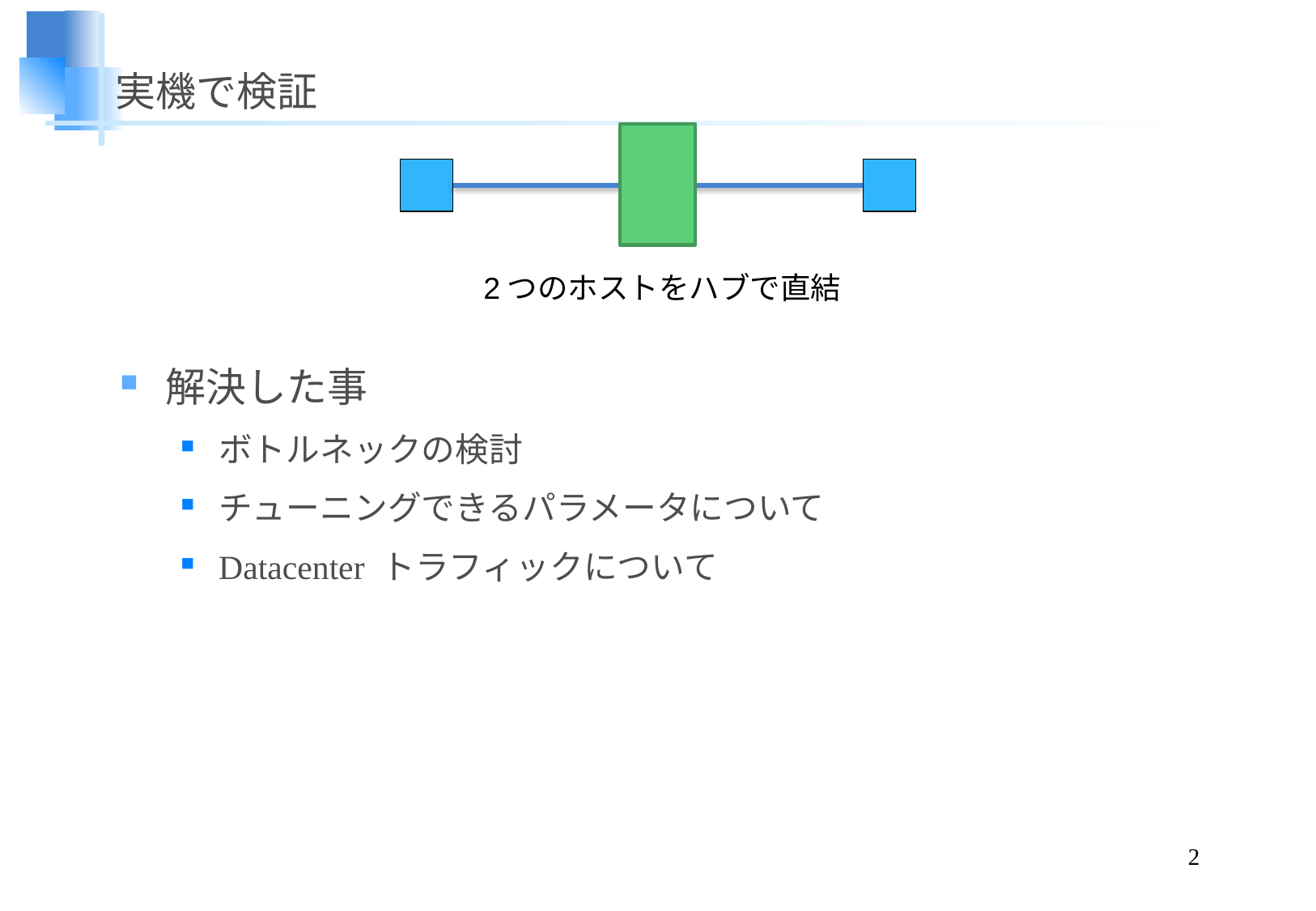

# 実機で検証

2つのホストをハブで直結
解決した事
ボトルネックの検討
チューニングできるパラメータについて
Datacenter トラフィックについて

2